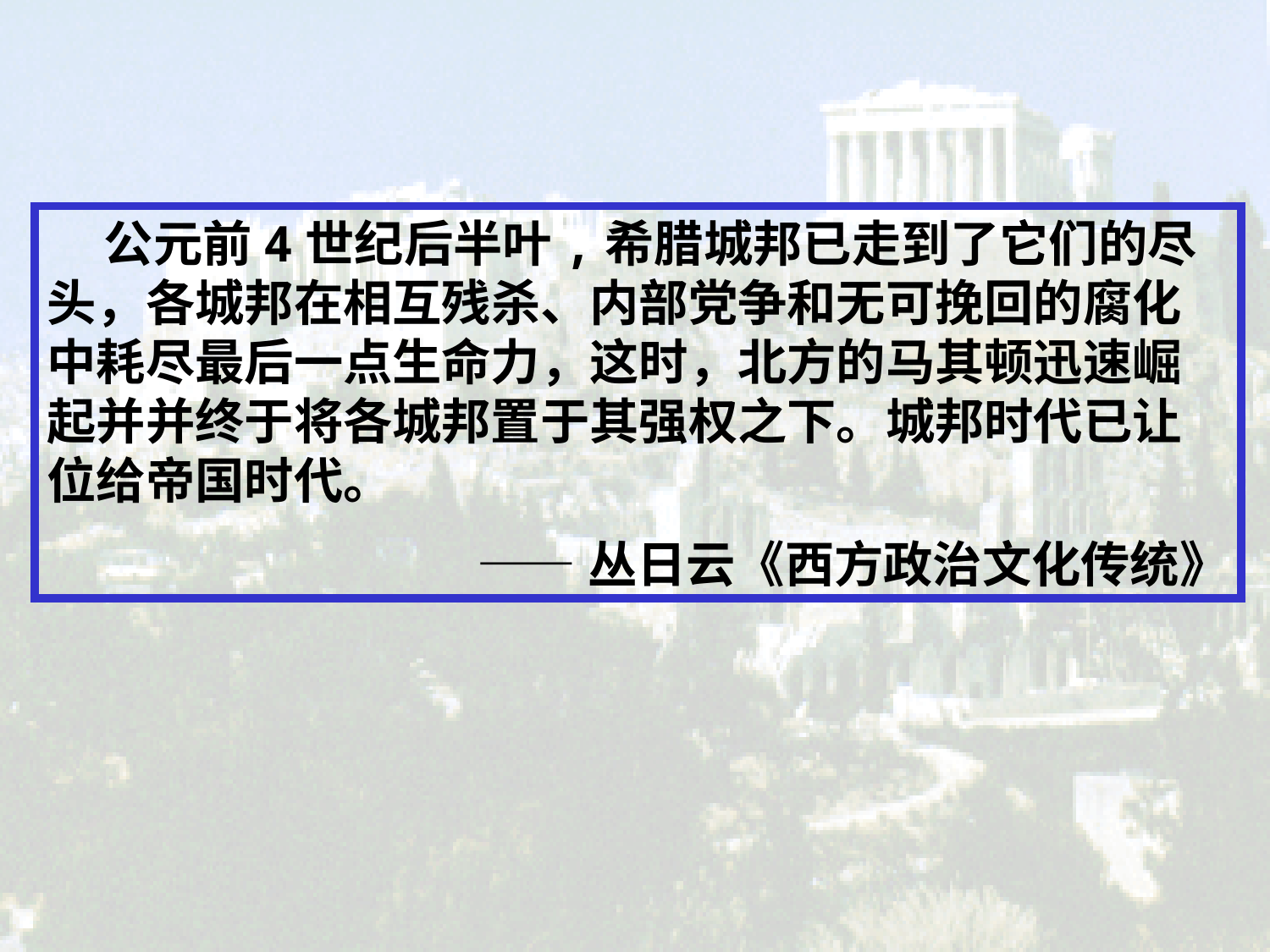

公元前4世纪后半叶,希腊城邦已走到了它们的尽头，各城邦在相互残杀、内部党争和无可挽回的腐化中耗尽最后一点生命力，这时，北方的马其顿迅速崛起并并终于将各城邦置于其强权之下。城邦时代已让位给帝国时代。
——丛日云《西方政治文化传统》